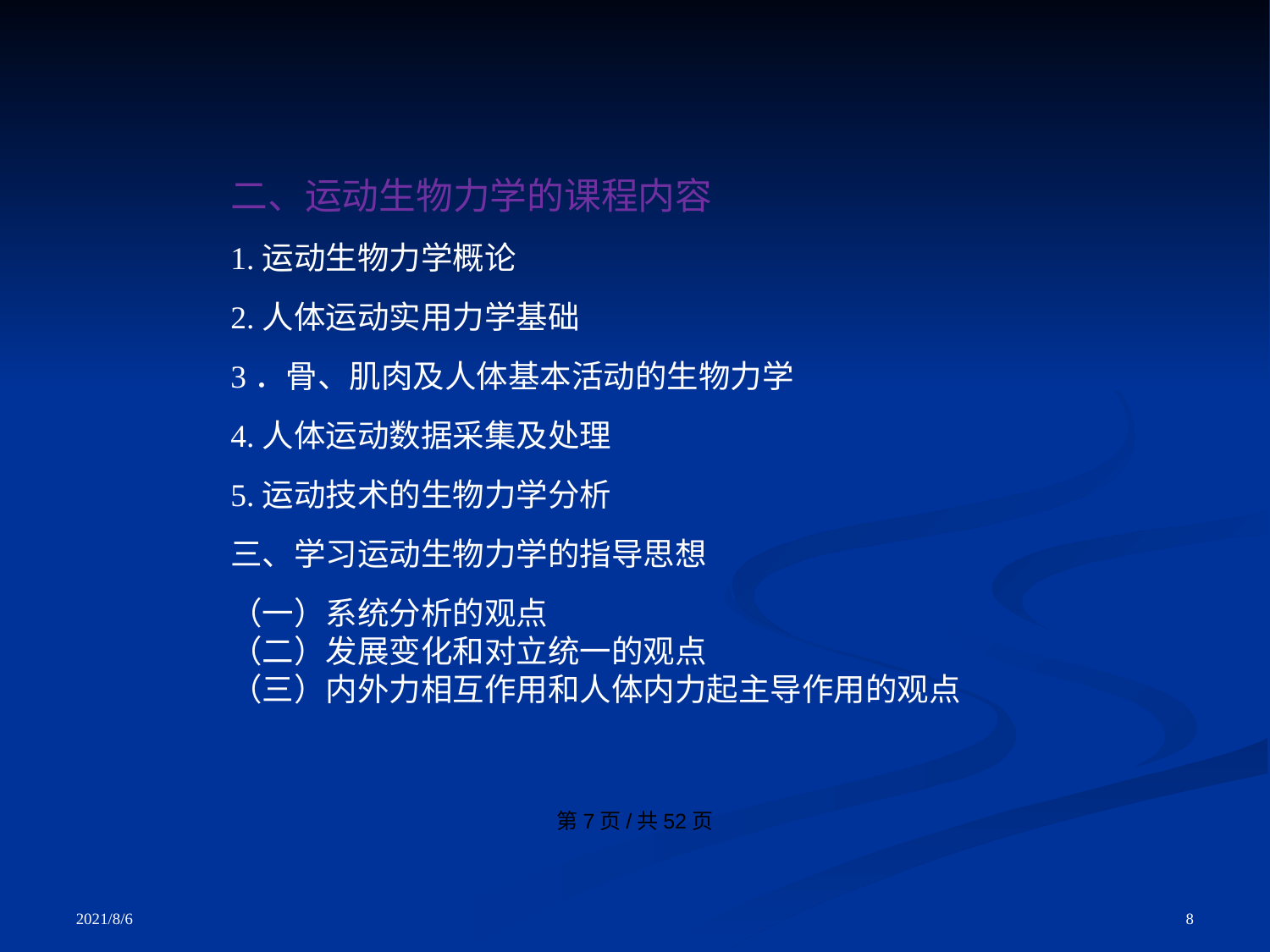

第7页/共52页
二、运动生物力学的课程内容
1.运动生物力学概论
2.人体运动实用力学基础
3．骨、肌肉及人体基本活动的生物力学
4.人体运动数据采集及处理
5.运动技术的生物力学分析
三、学习运动生物力学的指导思想
（一）系统分析的观点
（二）发展变化和对立统一的观点
（三）内外力相互作用和人体内力起主导作用的观点

8
2021/8/6